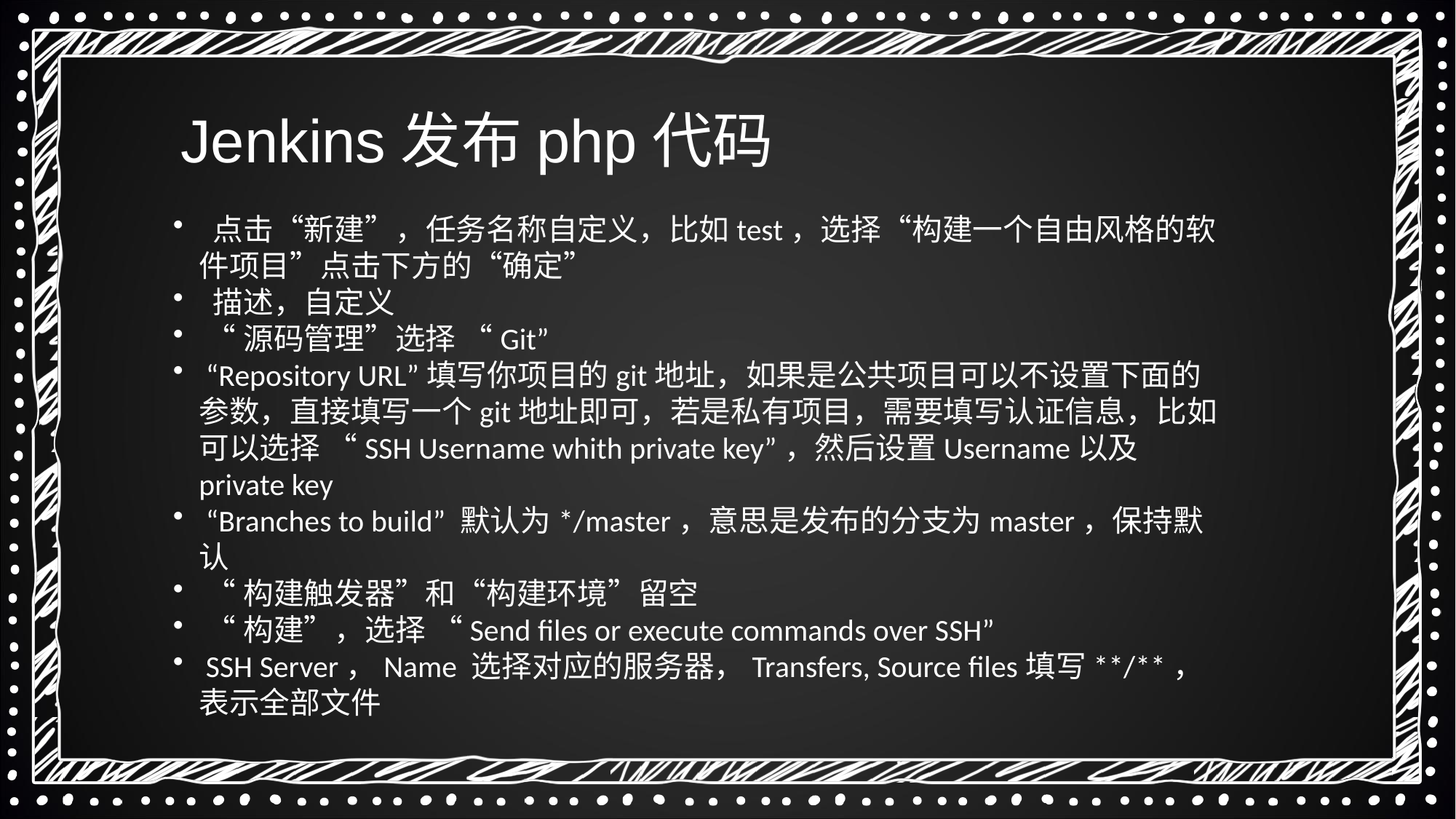

Jenkins发布php代码
 点击“新建”，任务名称自定义，比如test，选择“构建一个自由风格的软件项目”点击下方的“确定”
 描述，自定义
 “源码管理”选择 “Git”
 “Repository URL”填写你项目的git地址，如果是公共项目可以不设置下面的参数，直接填写一个git地址即可，若是私有项目，需要填写认证信息，比如可以选择 “SSH Username whith private key”，然后设置Username以及private key
 “Branches to build” 默认为*/master，意思是发布的分支为master，保持默认
 “构建触发器”和“构建环境”留空
 “构建”，选择 “Send files or execute commands over SSH”
 SSH Server，Name 选择对应的服务器，Transfers, Source files填写**/**，表示全部文件